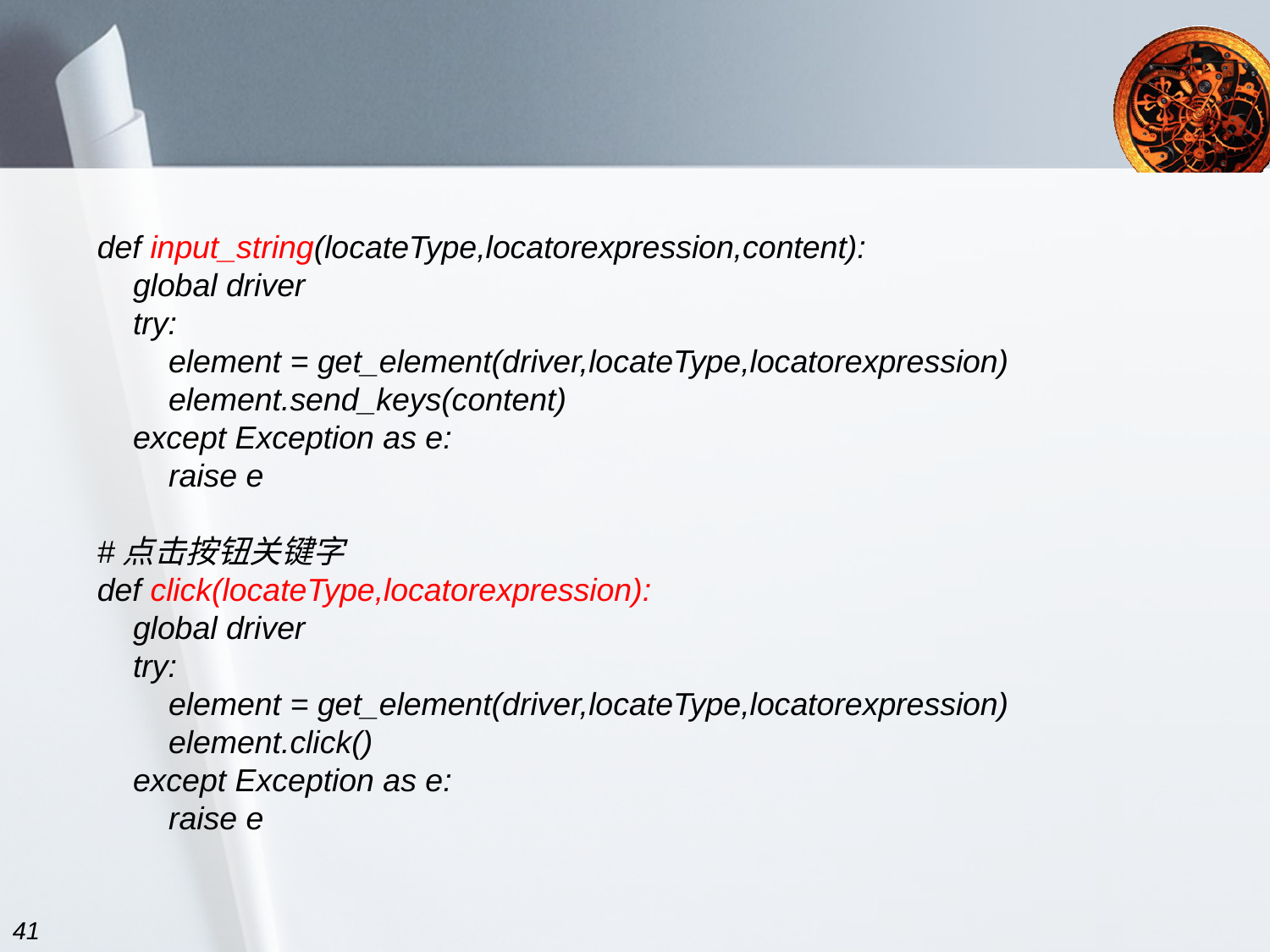

#
def input_string(locateType,locatorexpression,content):
    global driver
    try:
        element = get_element(driver,locateType,locatorexpression)
        element.send_keys(content)
    except Exception as e:
        raise e

#点击按钮关键字
def click(locateType,locatorexpression):
    global driver
    try:
        element = get_element(driver,locateType,locatorexpression)
        element.click()
    except Exception as e:
        raise e
41